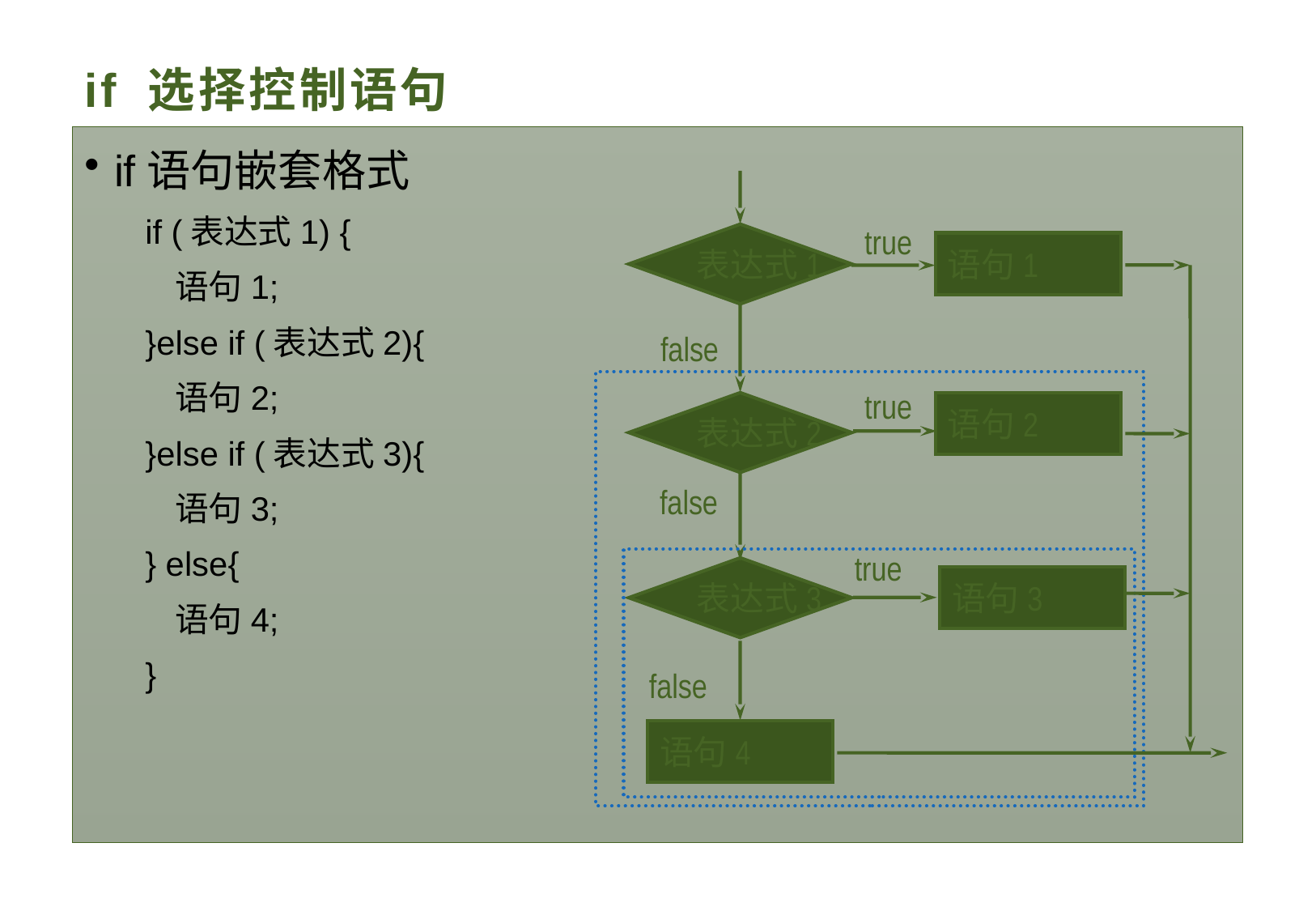

# if 选择控制语句
if语句嵌套格式
if (表达式1) {
	语句1;
}else if (表达式2){
	语句2;
}else if (表达式3){
	语句3;
} else{
	语句4;
}

true
表达式1
语句1

false

true
语句2
表达式2

false
true

表达式3
语句3

false
语句4